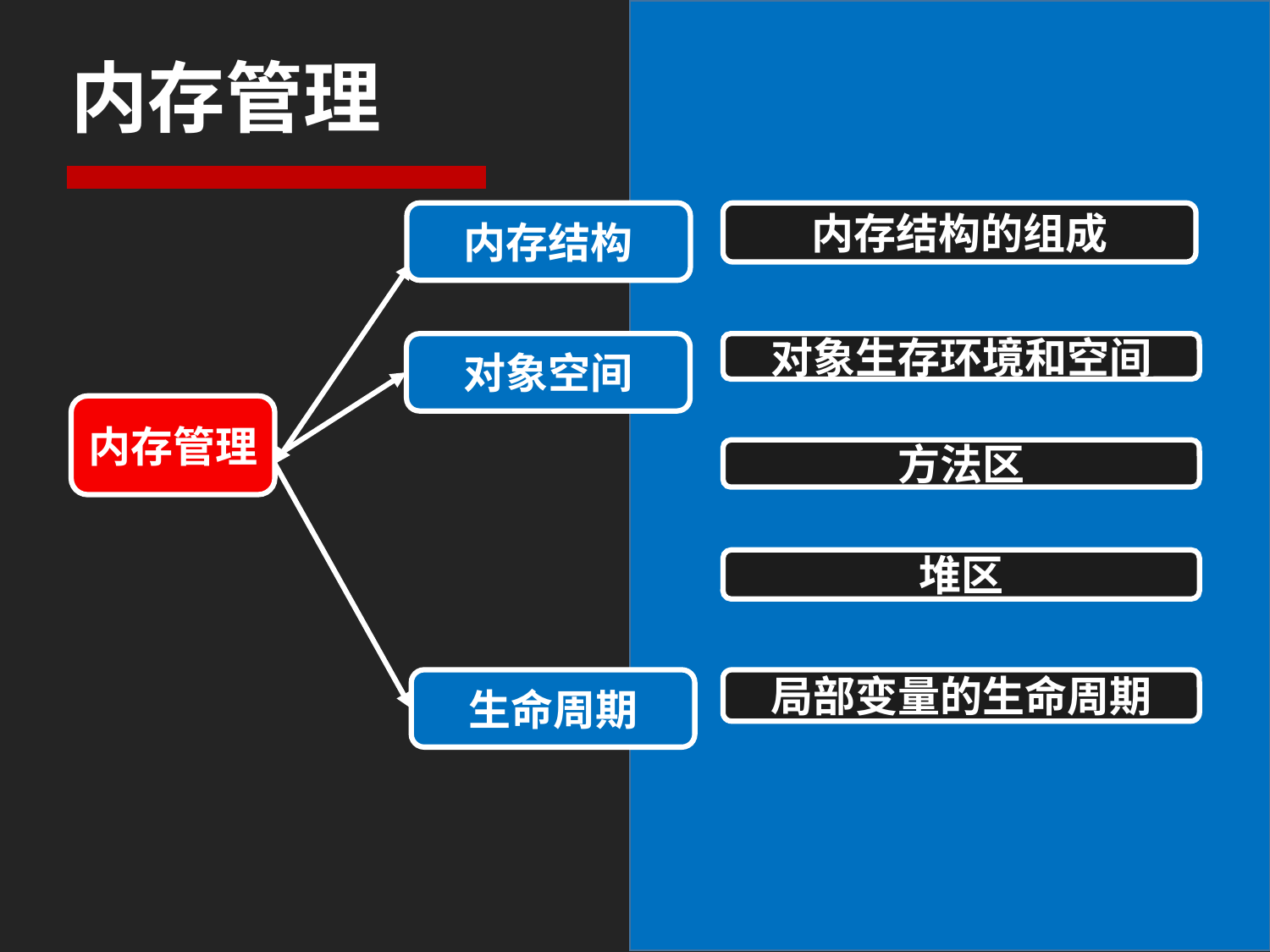

# 内存管理

内存结构
内存结构的组成
对象空间
对象生存环境和空间
内存管理
方法区
堆区
生命周期
局部变量的生命周期